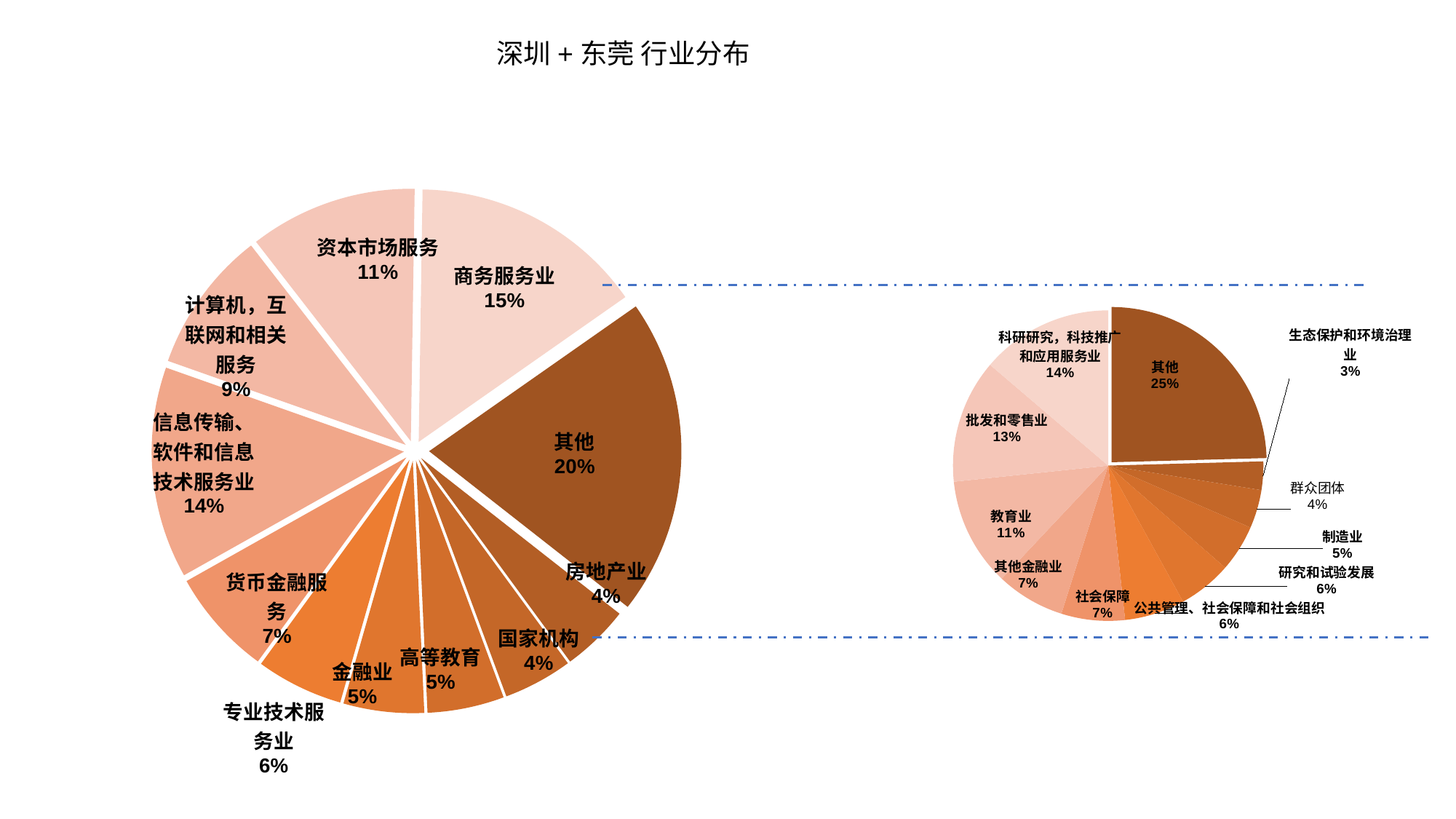

深圳+东莞 行业分布

### Chart

| Category |  |
|---|---|
| 其他 | 574.0 |
| 房地产业 | 123.0 |
| 国家机构 | 125.0 |
| 高等教育 | 139.0 |
| 金融业 | 146.0 |
| 专业技术服务业 | 158.0 |
| 货币金融服务 | 193.0 |
| 信息传输、软件和信息技术服务业 | 383.0 |
| 计算机，互联网和相关服务 | 257.0 |
| 资本市场服务 | 304.0 |
| 商务服务业 | 425.0 |

### Chart

| Category |  |
|---|---|
| 其他 | 141.0 |
| 生态保护和环境治理业 | 17.0 |
| 群众团体，行业协会 | 23.0 |
| 制造业 | 28.0 |
| 研究和试验发展 | 32.0 |
| 公共管理、社会保障和社会组织 | 36.0 |
| 社会保障 | 38.0 |
| 其他金融业 | 41.0 |
| 教育业 | 65.0 |
| 批发和零售业 | 74.0 |
| 科研研究，科技推广和应用服务业 | 79.0 |